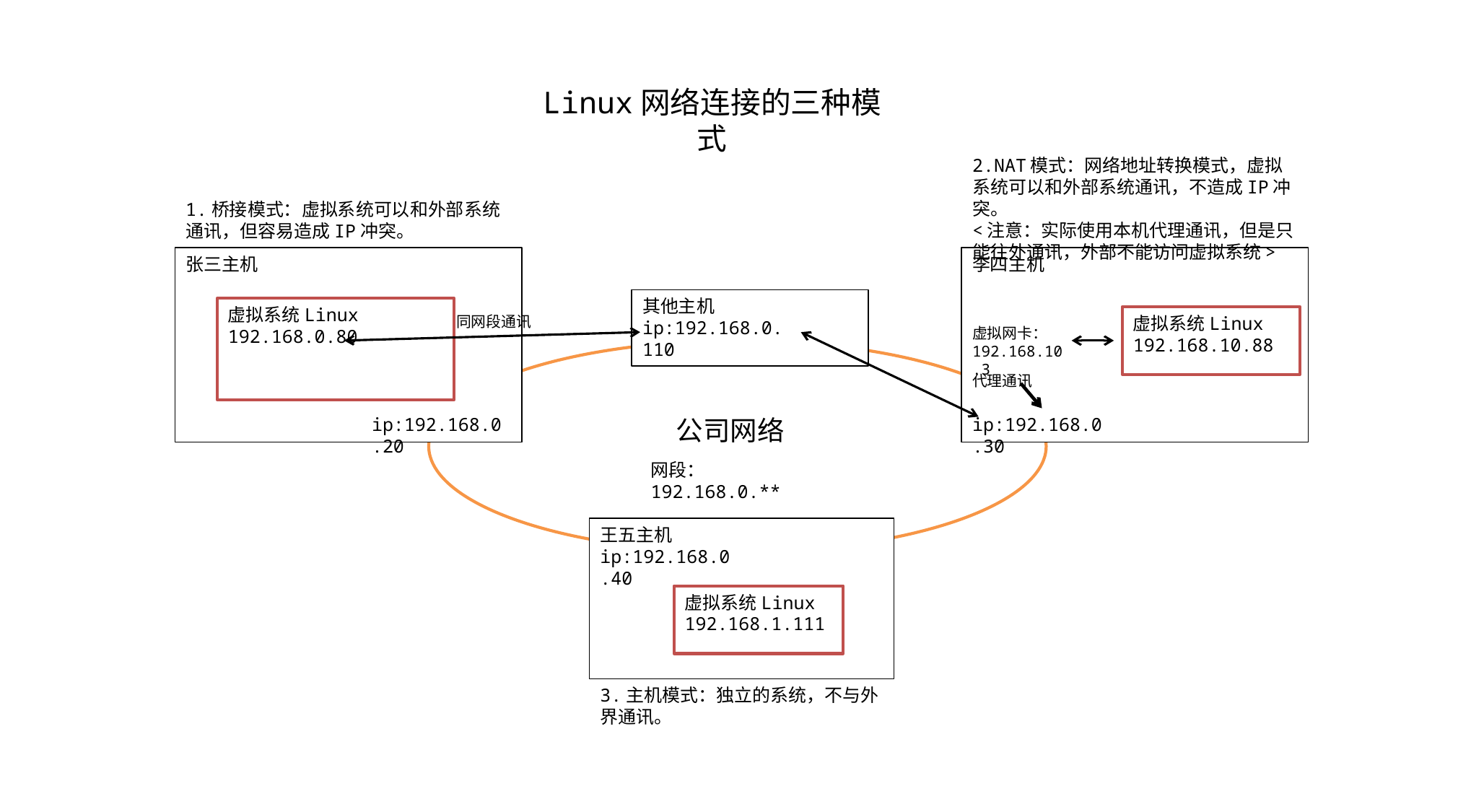

Linux网络连接的三种模式
2.NAT模式：网络地址转换模式，虚拟系统可以和外部系统通讯，不造成IP冲突。
<注意：实际使用本机代理通讯，但是只能往外通讯，外部不能访问虚拟系统>
1.桥接模式：虚拟系统可以和外部系统通讯，但容易造成IP冲突。

张三主机

虚拟系统Linux
192.168.0.80

李四主机

虚拟系统Linux
192.168.10.88

其他主机
ip:192.168.0.110
同网段通讯
虚拟网卡：192.168.10.3

代理通讯
ip:192.168.0.20
公司网络
ip:192.168.0.30
网段：192.168.0.**

王五主机
ip:192.168.0.40

虚拟系统Linux
192.168.1.111
3.主机模式：独立的系统，不与外界通讯。